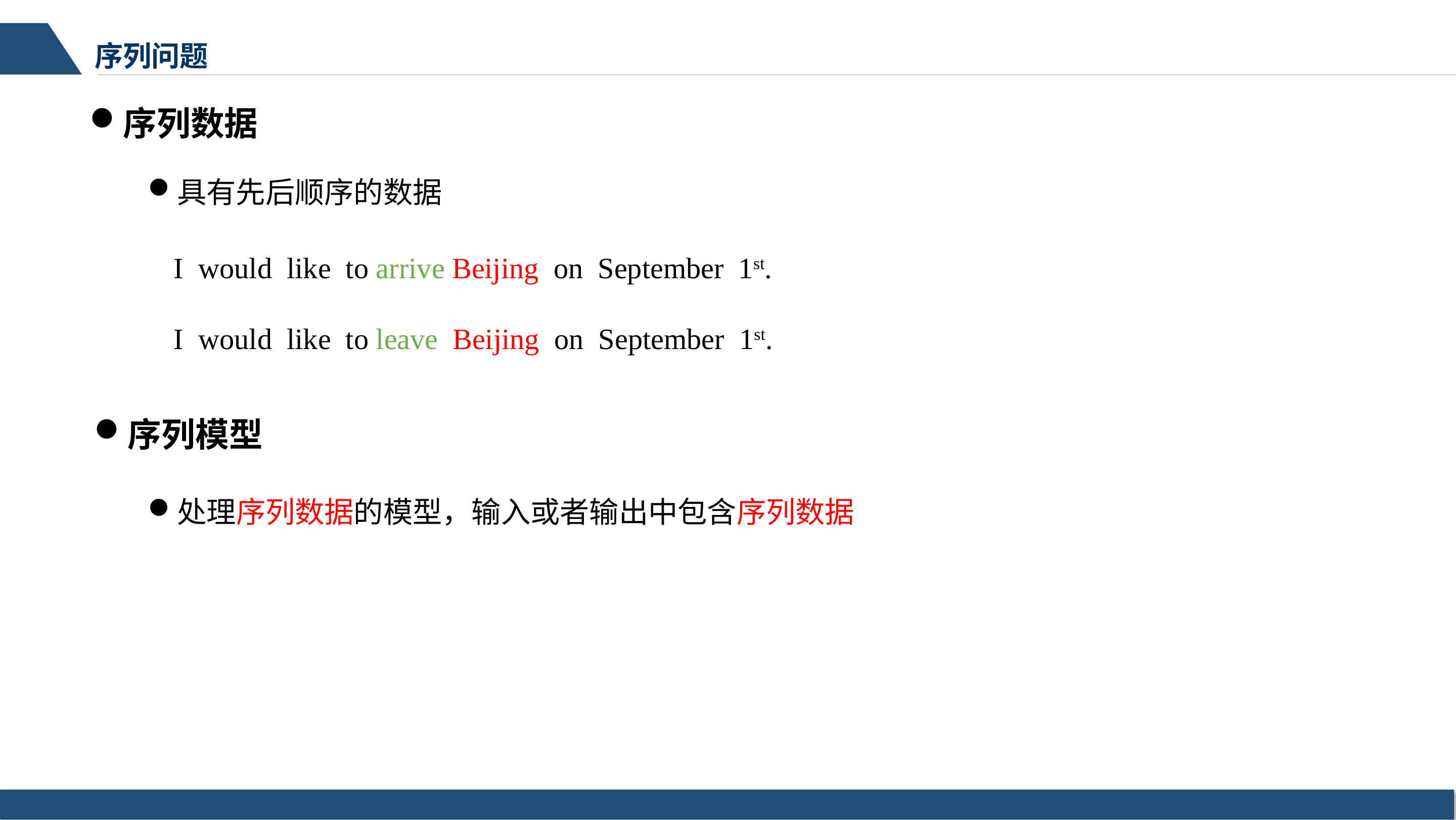

序列问题

序列数据

具有先后顺序的数据
I  would  like  to arrive Beijing  on  September  1st.

I  would  like  to leave  Beijing  on  September  1st.

添加文本标题
添加文本标题
序列模型

处理序列数据的模型，输入或者输出中包含序列数据